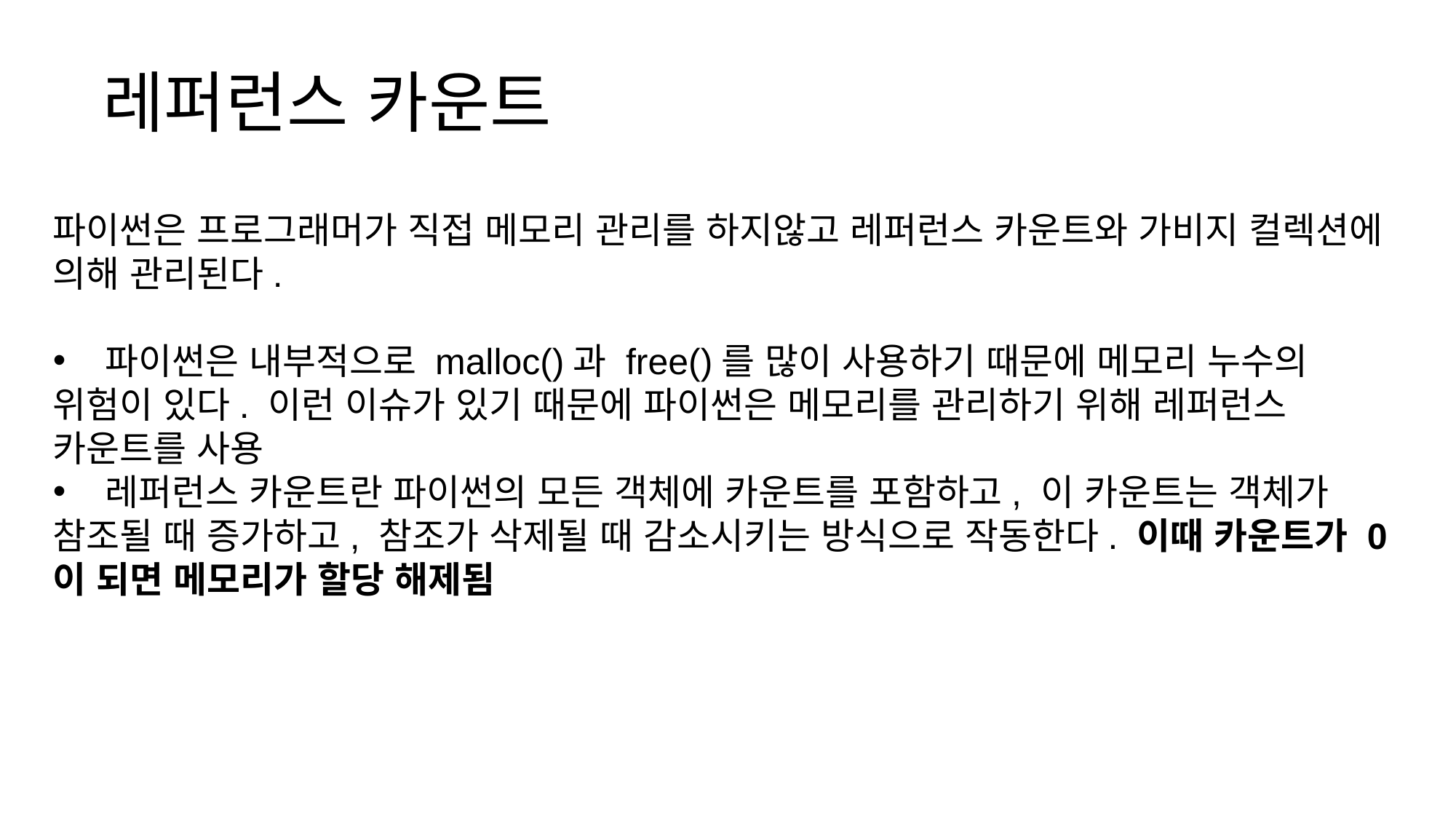

# 레퍼런스 카운트
파이썬은 프로그래머가 직접 메모리 관리를 하지않고 레퍼런스 카운트와 가비지 컬렉션에 의해 관리된다.

   파이썬은 내부적으로 malloc()과 free()를 많이 사용하기 때문에 메모리 누수의 위험이 있다. 이런 이슈가 있기 때문에 파이썬은 메모리를 관리하기 위해 레퍼런스 카운트를 사용
   레퍼런스 카운트란 파이썬의 모든 객체에 카운트를 포함하고, 이 카운트는 객체가 참조될 때 증가하고, 참조가 삭제될 때 감소시키는 방식으로 작동한다. 이때 카운트가 0이 되면 메모리가 할당 해제됨